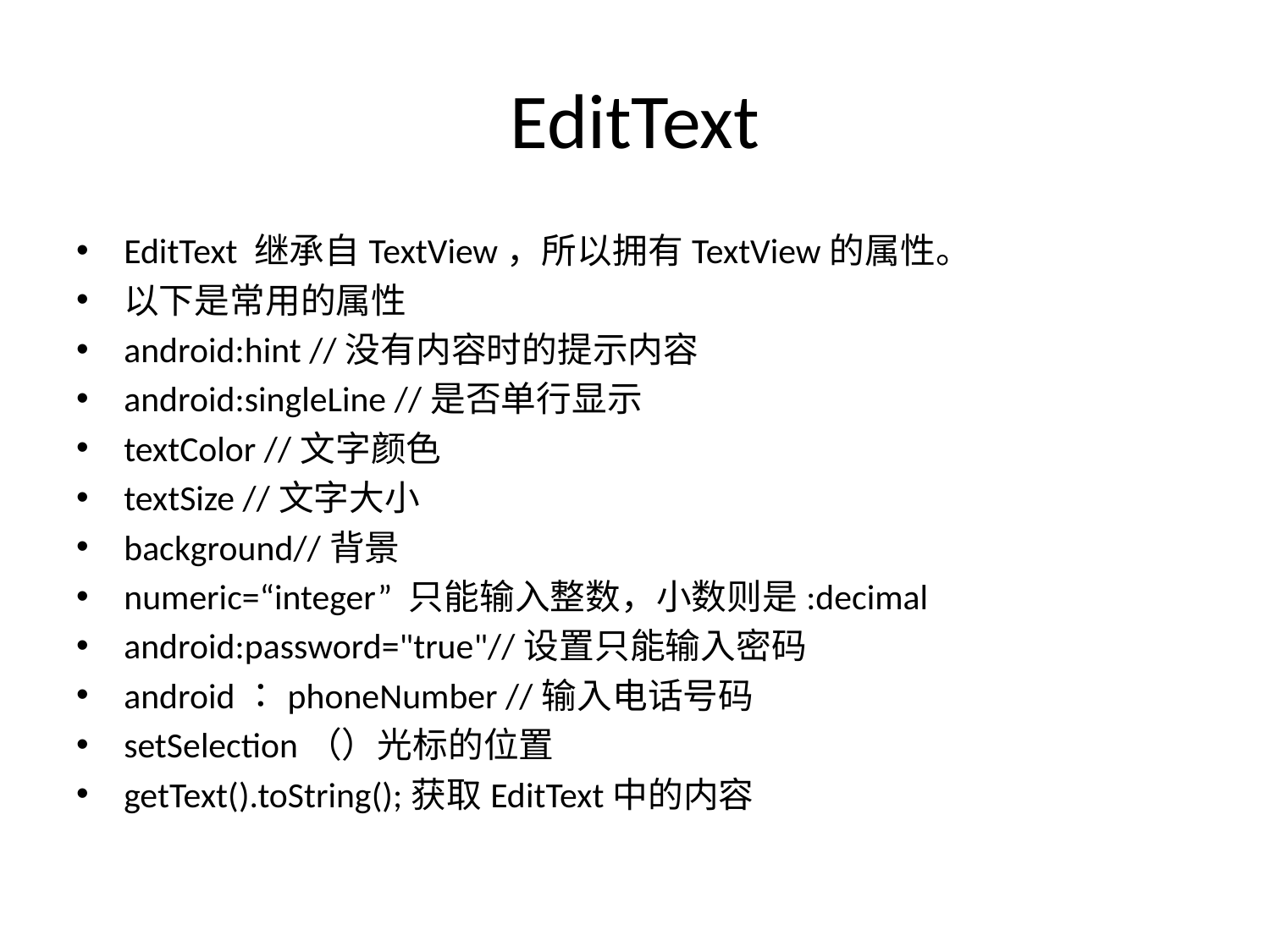

# EditText
EditText 继承自TextView，所以拥有TextView的属性。
以下是常用的属性
android:hint //没有内容时的提示内容
android:singleLine //是否单行显示
textColor //文字颜色
textSize //文字大小
background//背景
numeric=“integer” 只能输入整数，小数则是:decimal
android:password="true"//设置只能输入密码
android：phoneNumber //输入电话号码
setSelection（）光标的位置
getText().toString();获取EditText中的内容